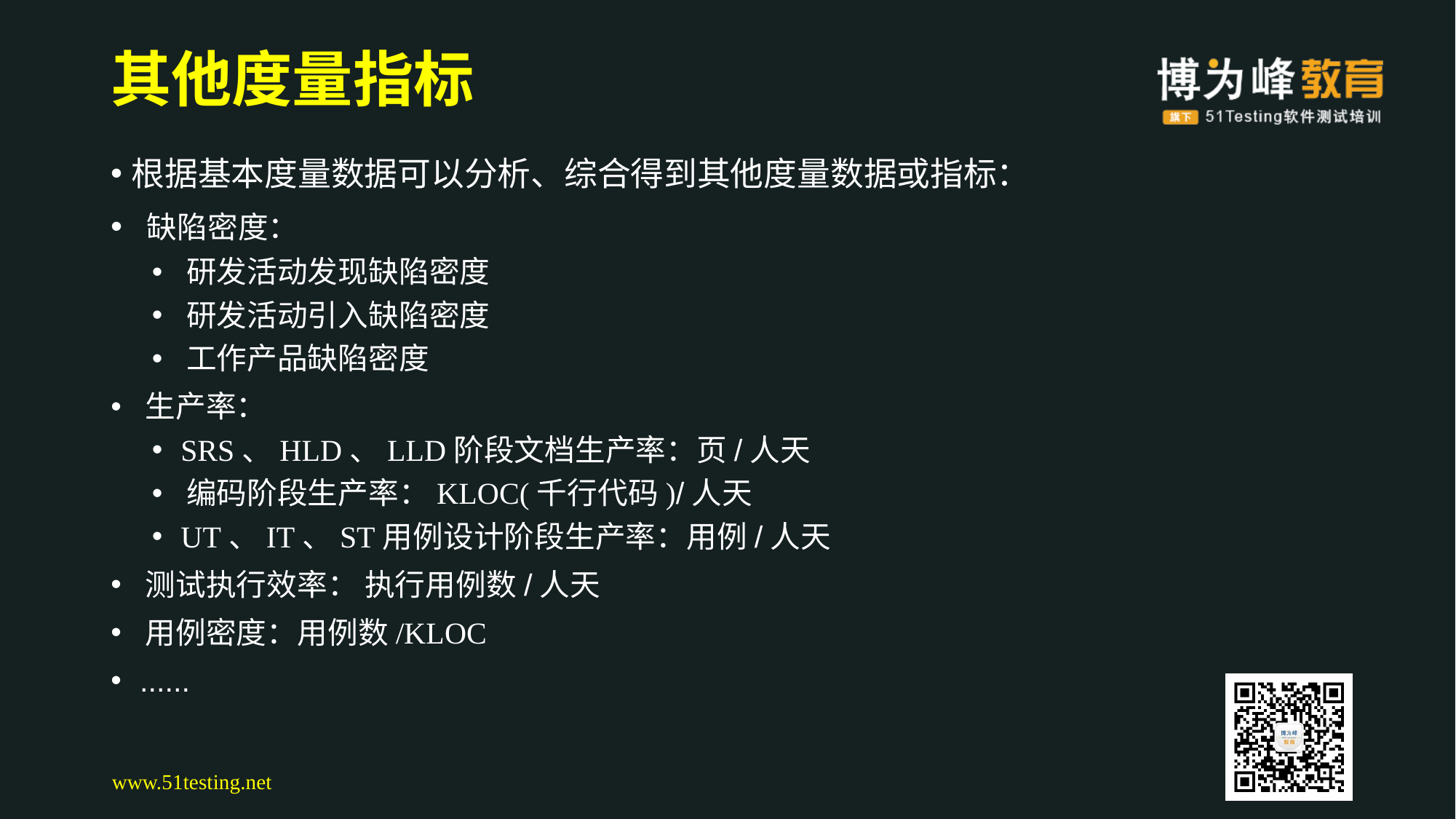

# 其他度量指标
根据基本度量数据可以分析、综合得到其他度量数据或指标：
 缺陷密度：
 研发活动发现缺陷密度
 研发活动引入缺陷密度
 工作产品缺陷密度
 生产率：
 SRS、HLD、LLD阶段文档生产率：页/人天
 编码阶段生产率：KLOC(千行代码)/人天
 UT、IT、ST用例设计阶段生产率：用例/人天
 测试执行效率： 执行用例数/人天
 用例密度：用例数/KLOC
 ......